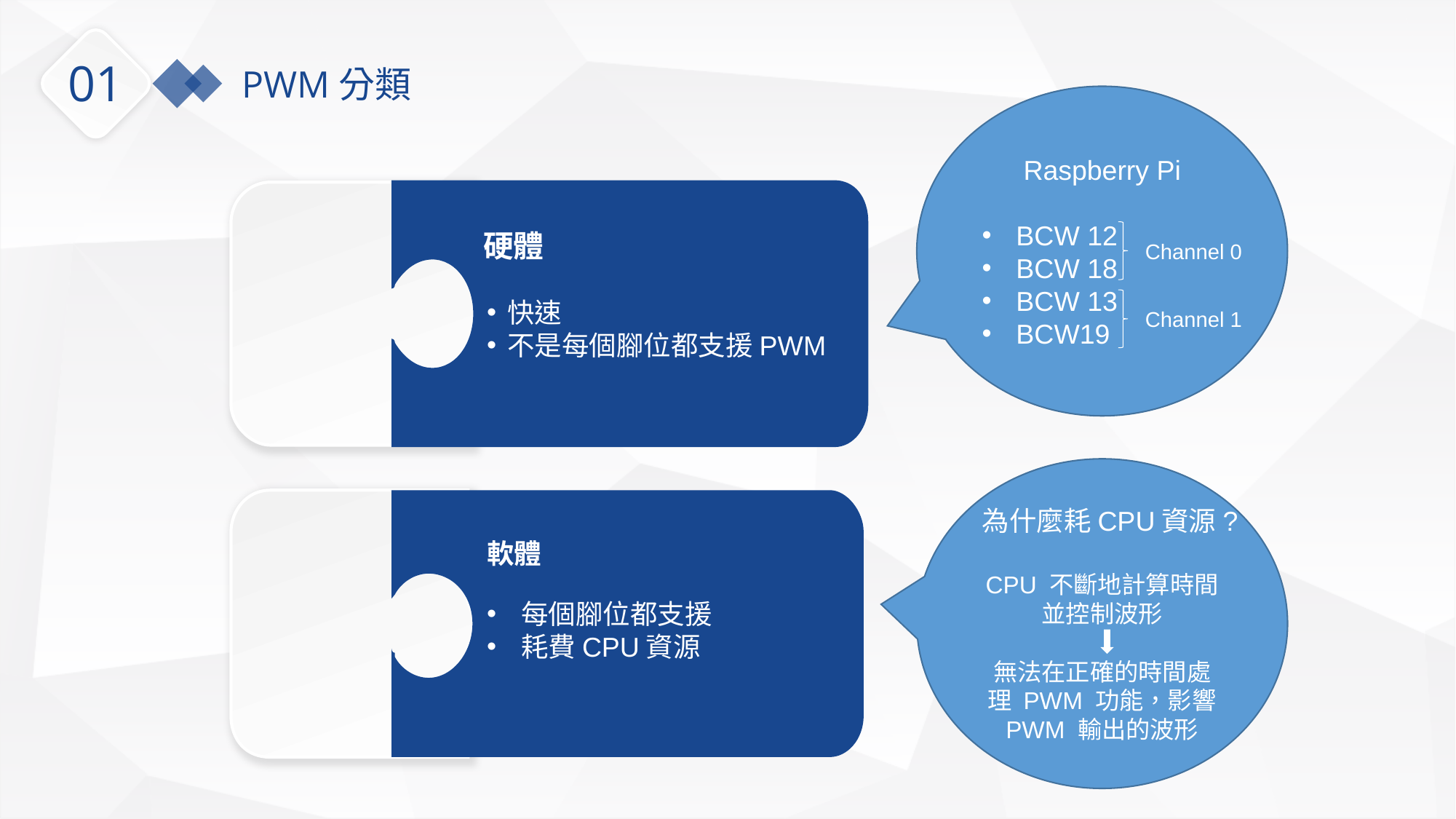

01
PWM分類

Raspberry Pi

BCW 12
BCW 18
BCW 13
BCW19

硬體
快速
不是每個腳位都支援PWM

Channel 0

Channel 1
為什麼耗CPU資源?

CPU 不斷地計算時間並控制波形

無法在正確的時間處理 PWM 功能，影響 PWM 輸出的波形

軟體
每個腳位都支援
耗費CPU資源